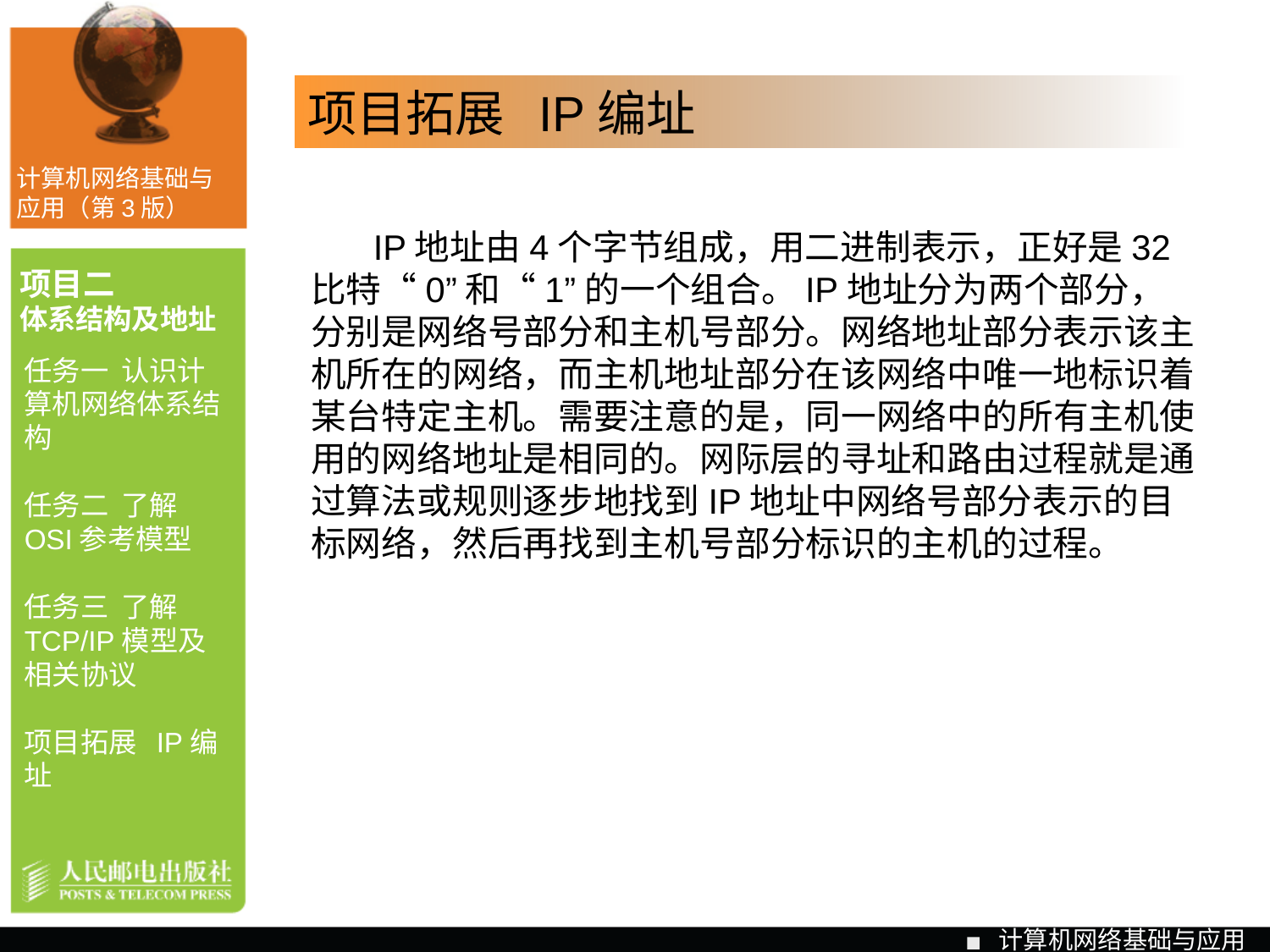

项目拓展  IP编址
计算机网络基础与应用（第3版）
IP地址由4个字节组成，用二进制表示，正好是32比特“0”和“1”的一个组合。IP地址分为两个部分，分别是网络号部分和主机号部分。网络地址部分表示该主机所在的网络，而主机地址部分在该网络中唯一地标识着某台特定主机。需要注意的是，同一网络中的所有主机使用的网络地址是相同的。网际层的寻址和路由过程就是通过算法或规则逐步地找到IP地址中网络号部分表示的目标网络，然后再找到主机号部分标识的主机的过程。
项目二
体系结构及地址
任务一  认识计算机网络体系结构

任务二  了解OSI参考模型

任务三  了解TCP/IP模型及相关协议

项目拓展  IP编址

计算机网络基础与应用